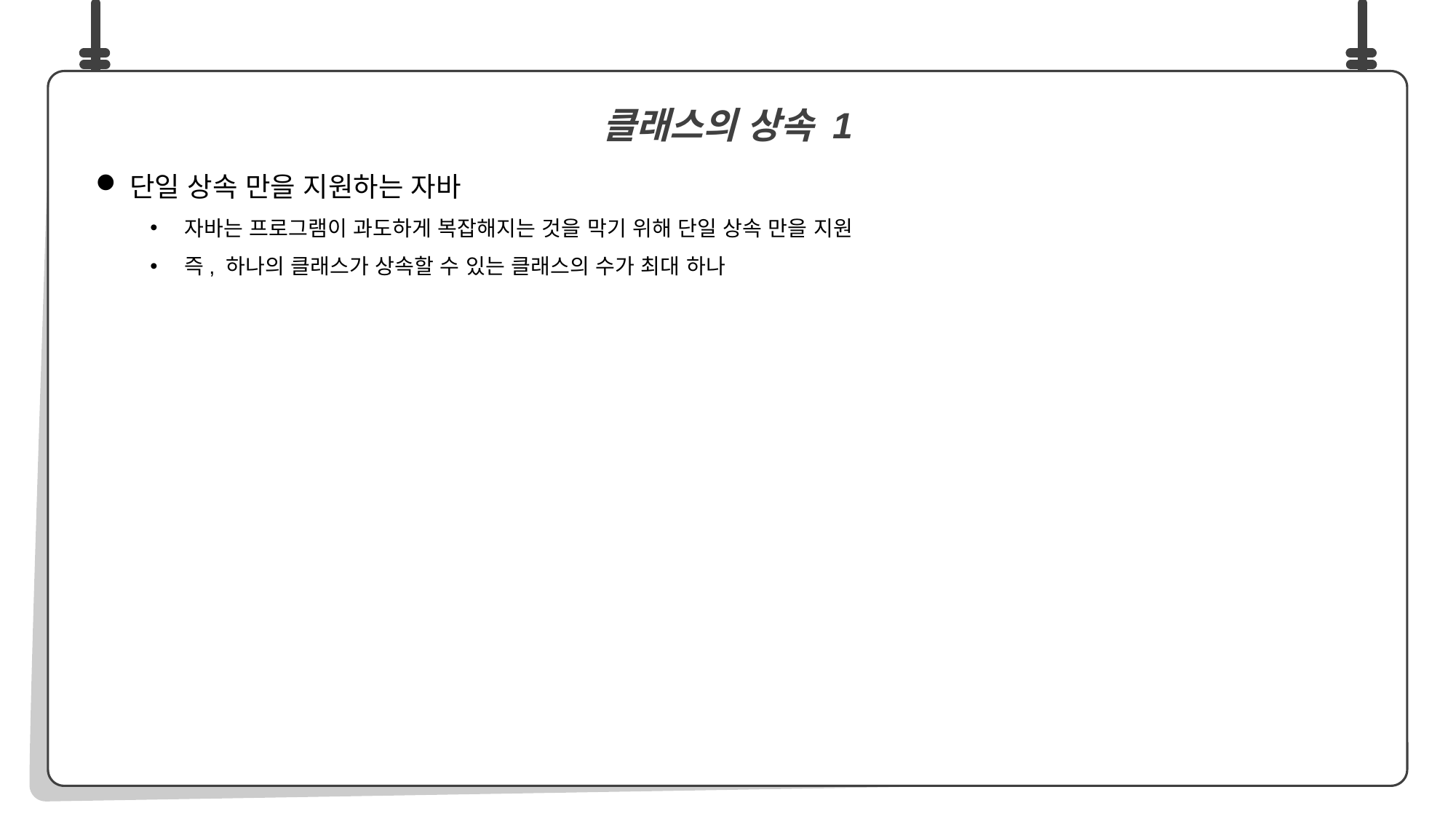

단일 상속 만을 지원하는 자바
자바는 프로그램이 과도하게 복잡해지는 것을 막기 위해 단일 상속 만을 지원
즉, 하나의 클래스가 상속할 수 있는 클래스의 수가 최대 하나
클래스의 상속 1